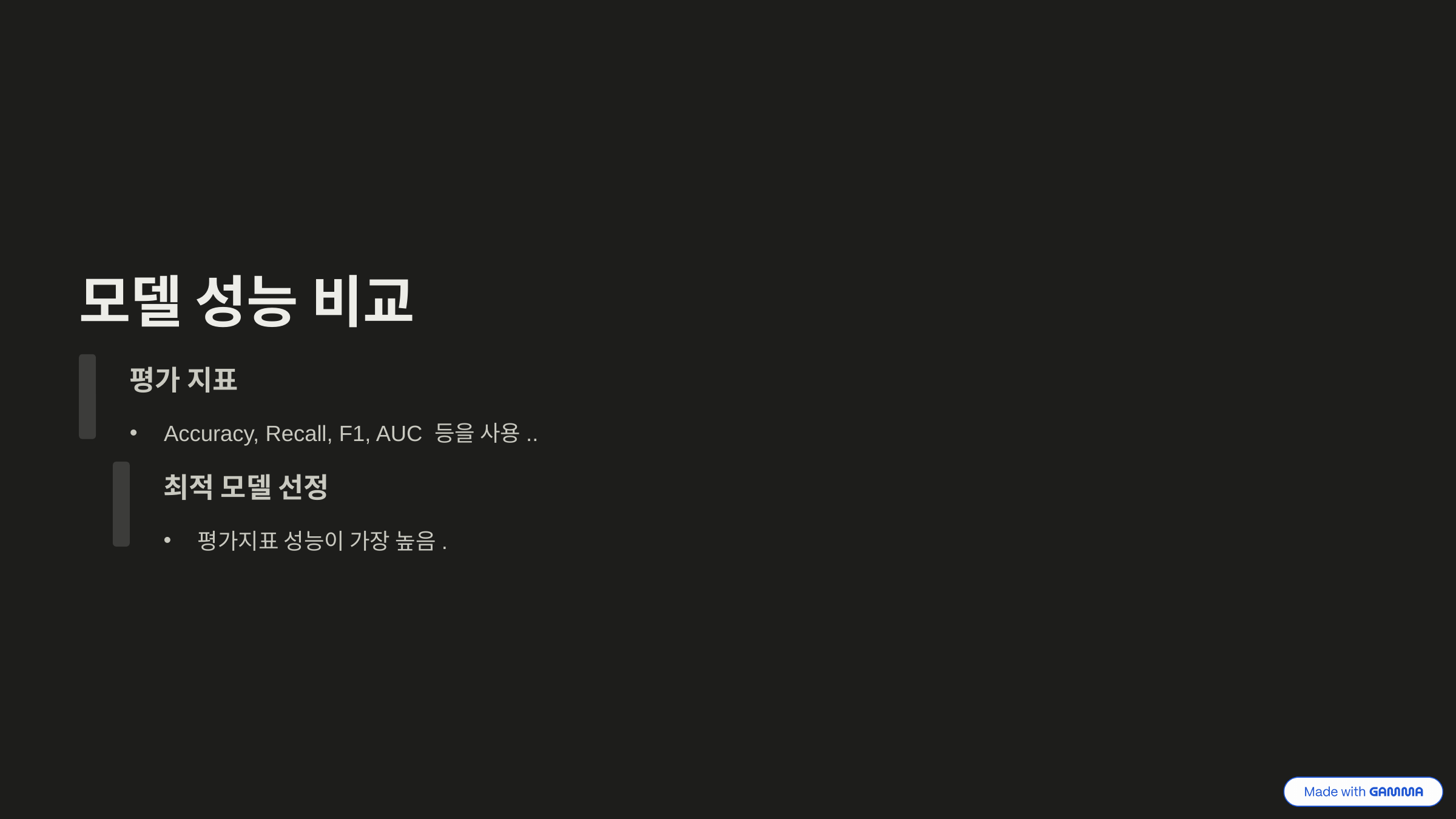

모델 성능 비교

평가 지표
Accuracy, Recall, F1, AUC 등을 사용..

최적 모델 선정
평가지표 성능이 가장 높음.